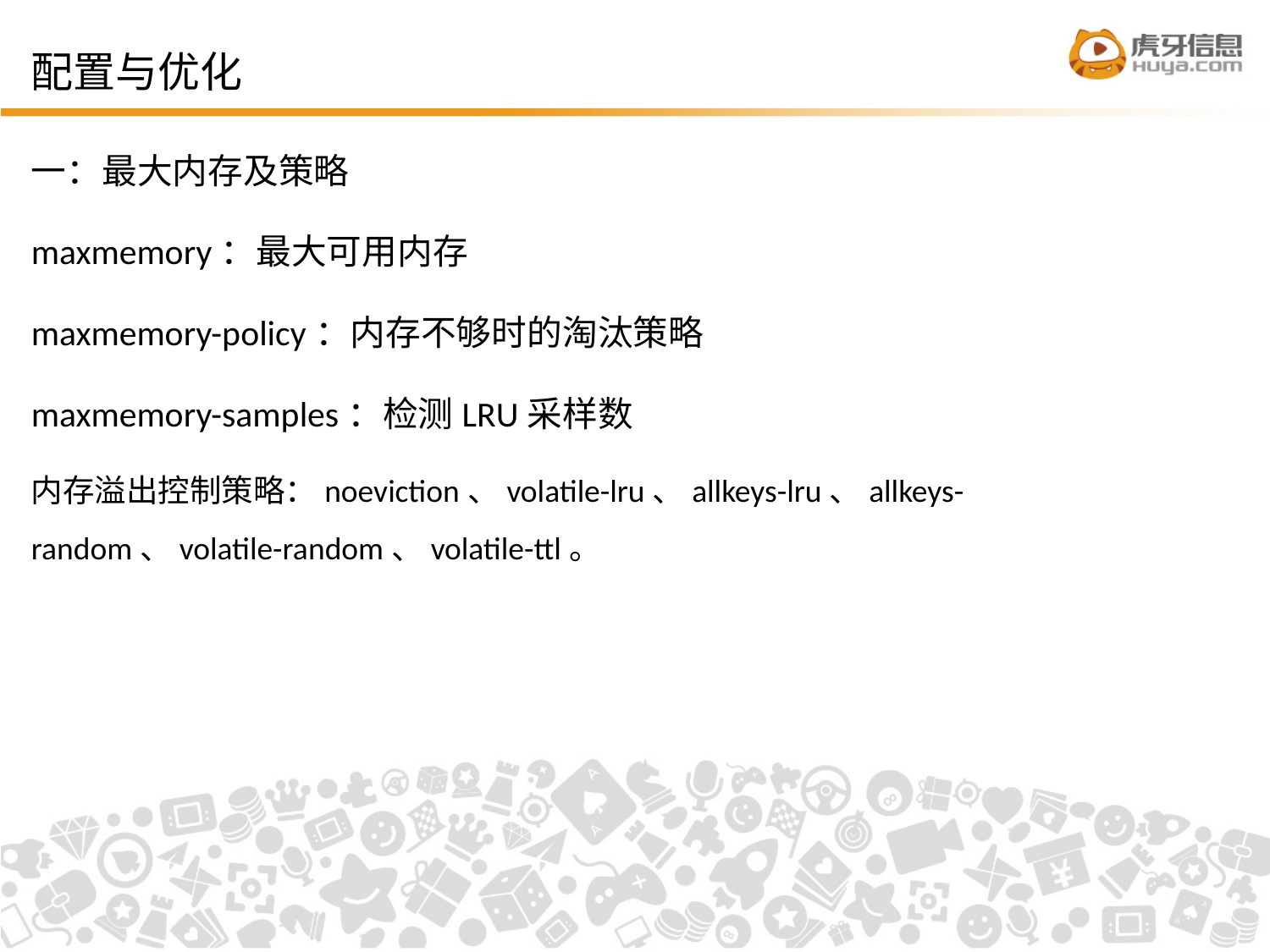

配置与优化
一：最大内存及策略
maxmemory：最大可用内存
maxmemory-policy：内存不够时的淘汰策略
maxmemory-samples：检测LRU采样数
内存溢出控制策略：noeviction、volatile-lru、allkeys-lru、allkeys-random、volatile-random、volatile-ttl。